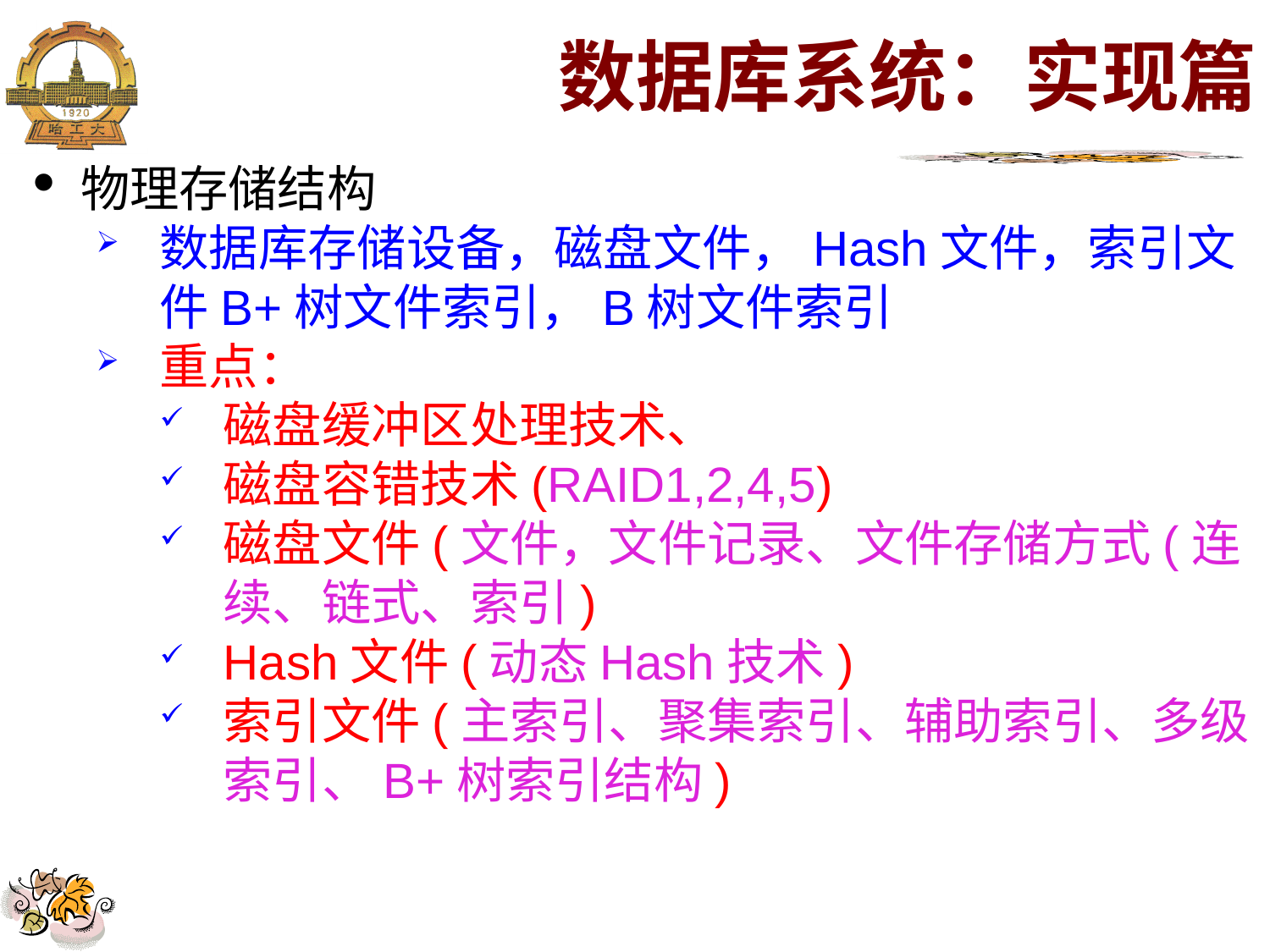

数据库系统：实现篇
物理存储结构
数据库存储设备，磁盘文件，Hash文件，索引文件B+树文件索引，B树文件索引
重点：
磁盘缓冲区处理技术、
磁盘容错技术(RAID1,2,4,5)
磁盘文件(文件，文件记录、文件存储方式(连续、链式、索引)
Hash文件(动态Hash技术)
索引文件(主索引、聚集索引、辅助索引、多级索引、B+树索引结构)